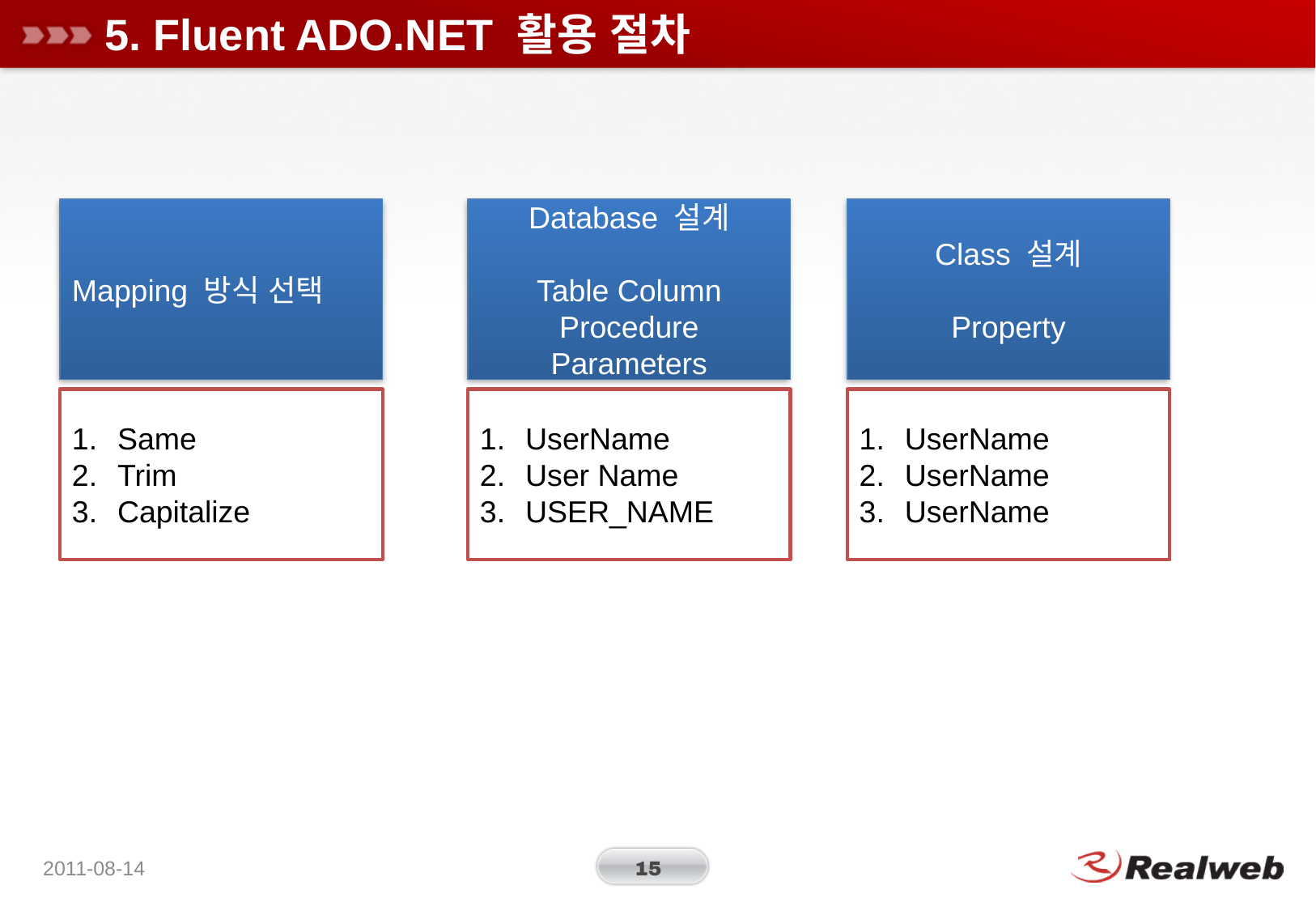

# 5. Fluent ADO.NET 활용 절차
Mapping 방식 선택
Database 설계

Table Column Procedure Parameters
Class 설계

Property
Same
Trim
Capitalize
UserName
User Name
USER_NAME
UserName
UserName
UserName
2011-08-14
15